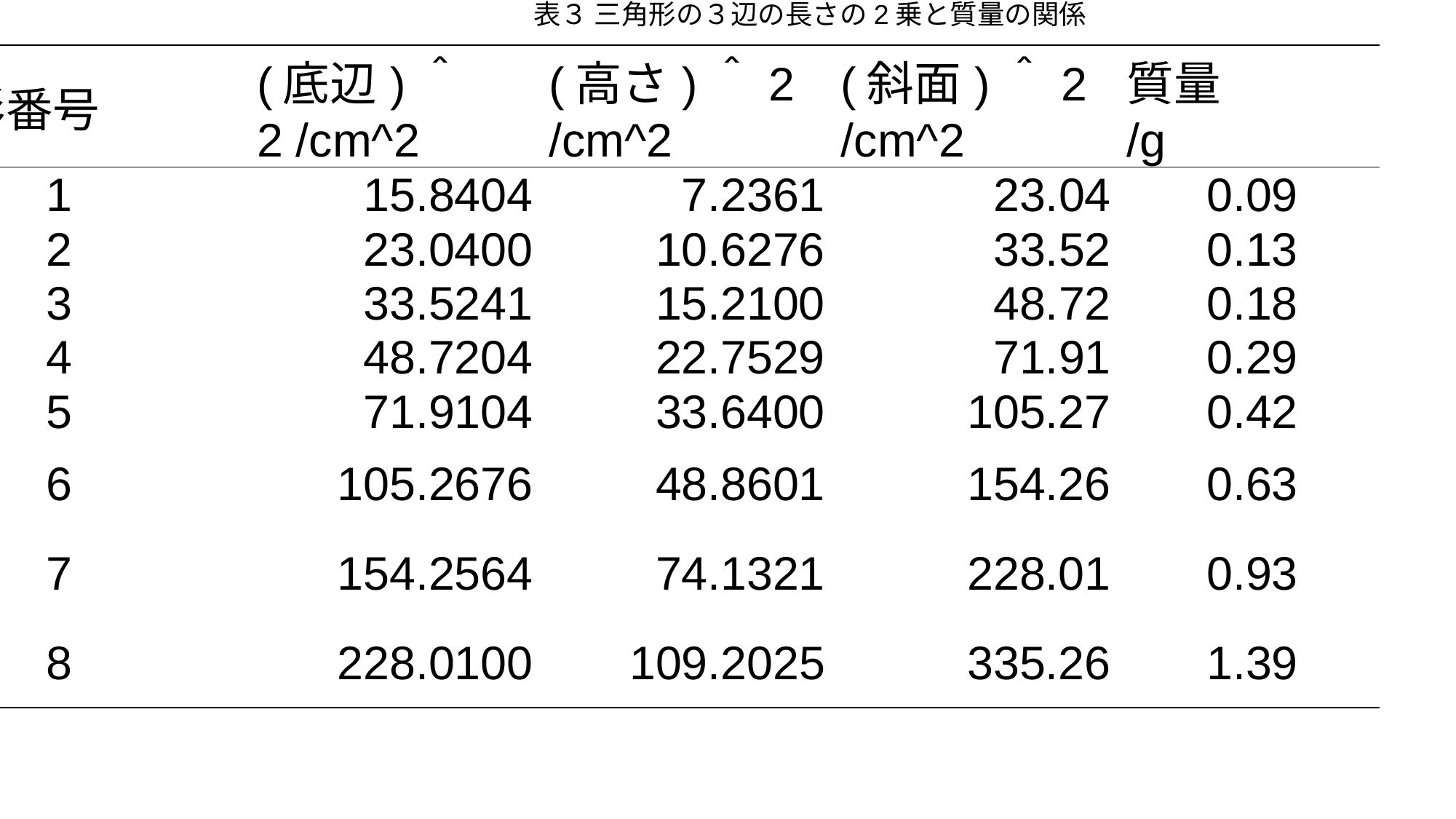

表３ 三角形の３辺の長さの2乗と質量の関係
| 三角形番号 | (底辺)＾2 /cm^2 | (高さ)＾2 /cm^2 | (斜面)＾2 /cm^2 | 質量 /g |
| --- | --- | --- | --- | --- |
| 1 | 15.8404 | 7.2361 | 23.04 | 0.09 |
| 2 | 23.0400 | 10.6276 | 33.52 | 0.13 |
| 3 | 33.5241 | 15.2100 | 48.72 | 0.18 |
| 4 | 48.7204 | 22.7529 | 71.91 | 0.29 |
| 5 | 71.9104 | 33.6400 | 105.27 | 0.42 |
| 6 | 105.2676 | 48.8601 | 154.26 | 0.63 |
| 7 | 154.2564 | 74.1321 | 228.01 | 0.93 |
| 8 | 228.0100 | 109.2025 | 335.26 | 1.39 |